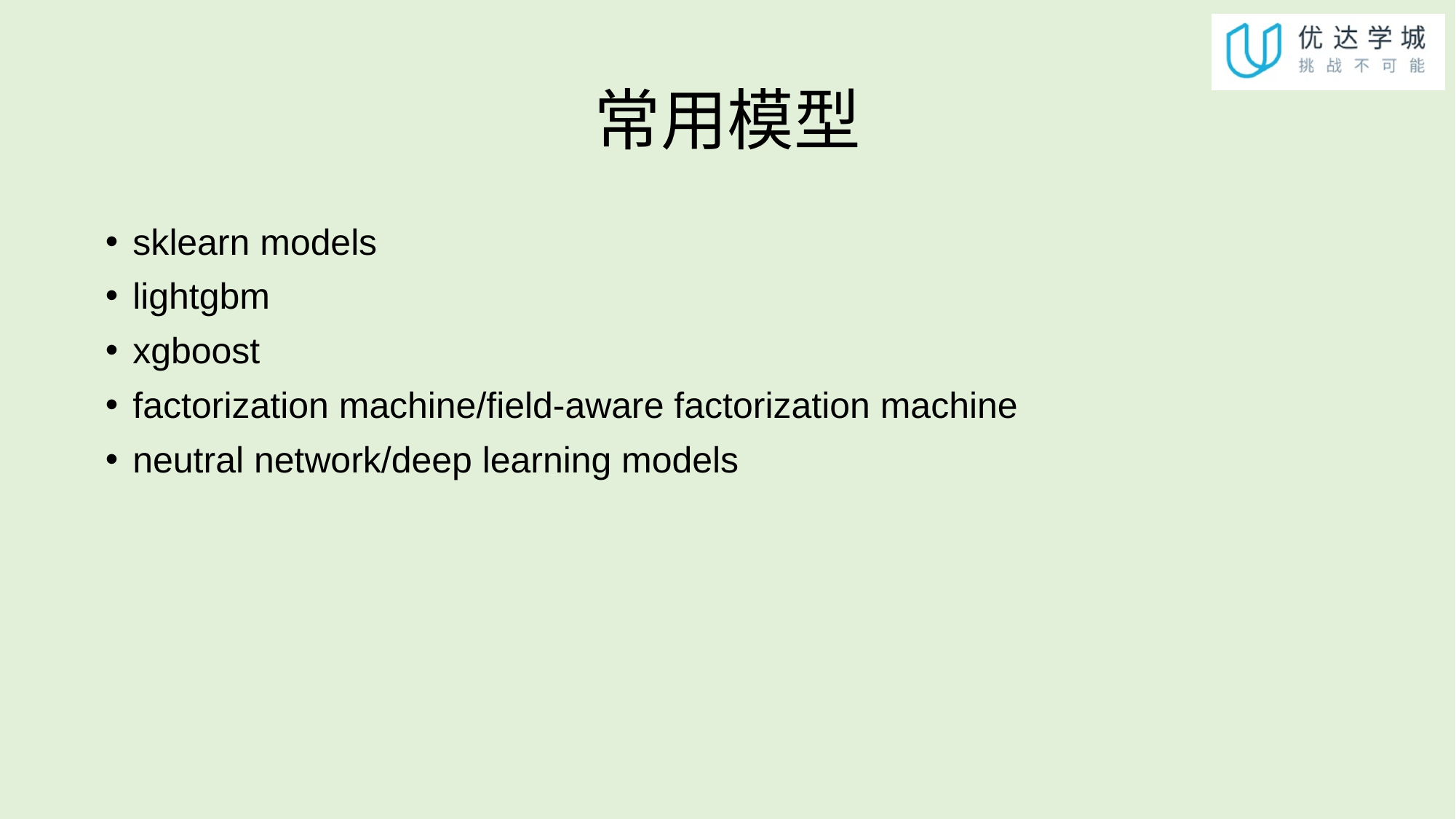

# 常用模型
sklearn models
lightgbm
xgboost
factorization machine/field-aware factorization machine
neutral network/deep learning models